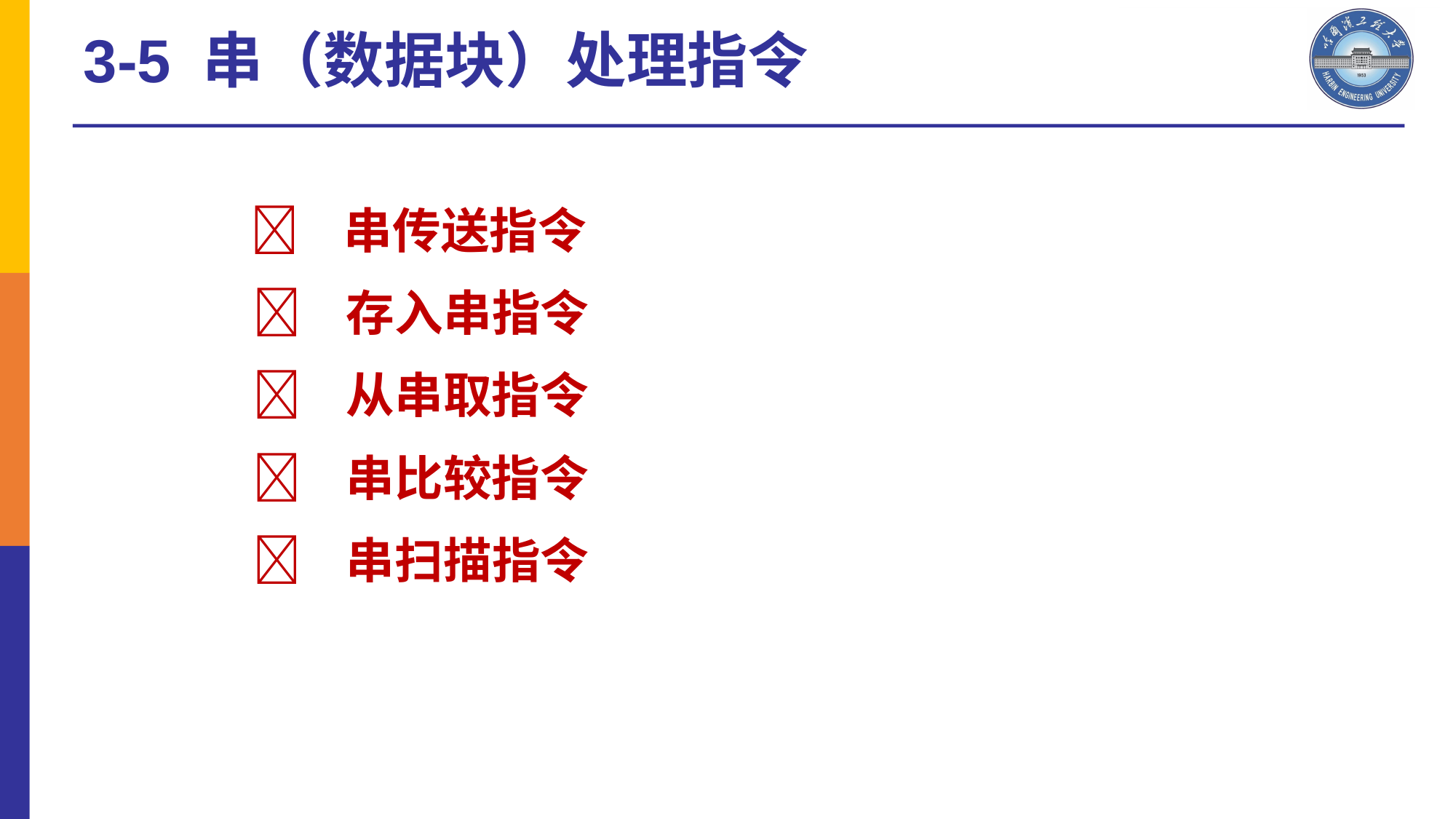

3-5 串（数据块）处理指令
            •   串传送指令
            •   存入串指令
            •   从串取指令
            •   串比较指令
            •   串扫描指令